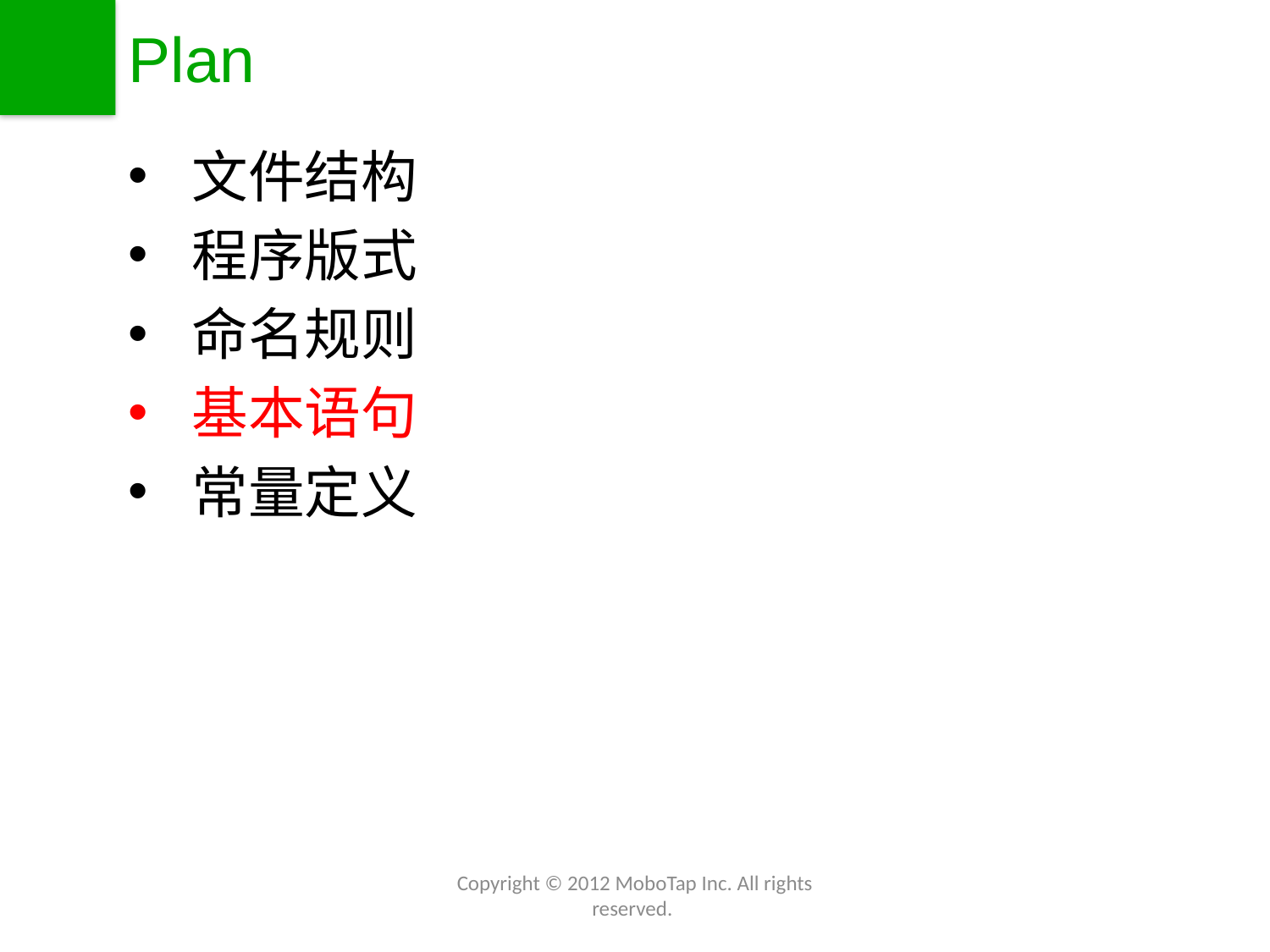

# Plan
文件结构
程序版式
命名规则
基本语句
常量定义
Copyright © 2012 MoboTap Inc. All rights reserved.